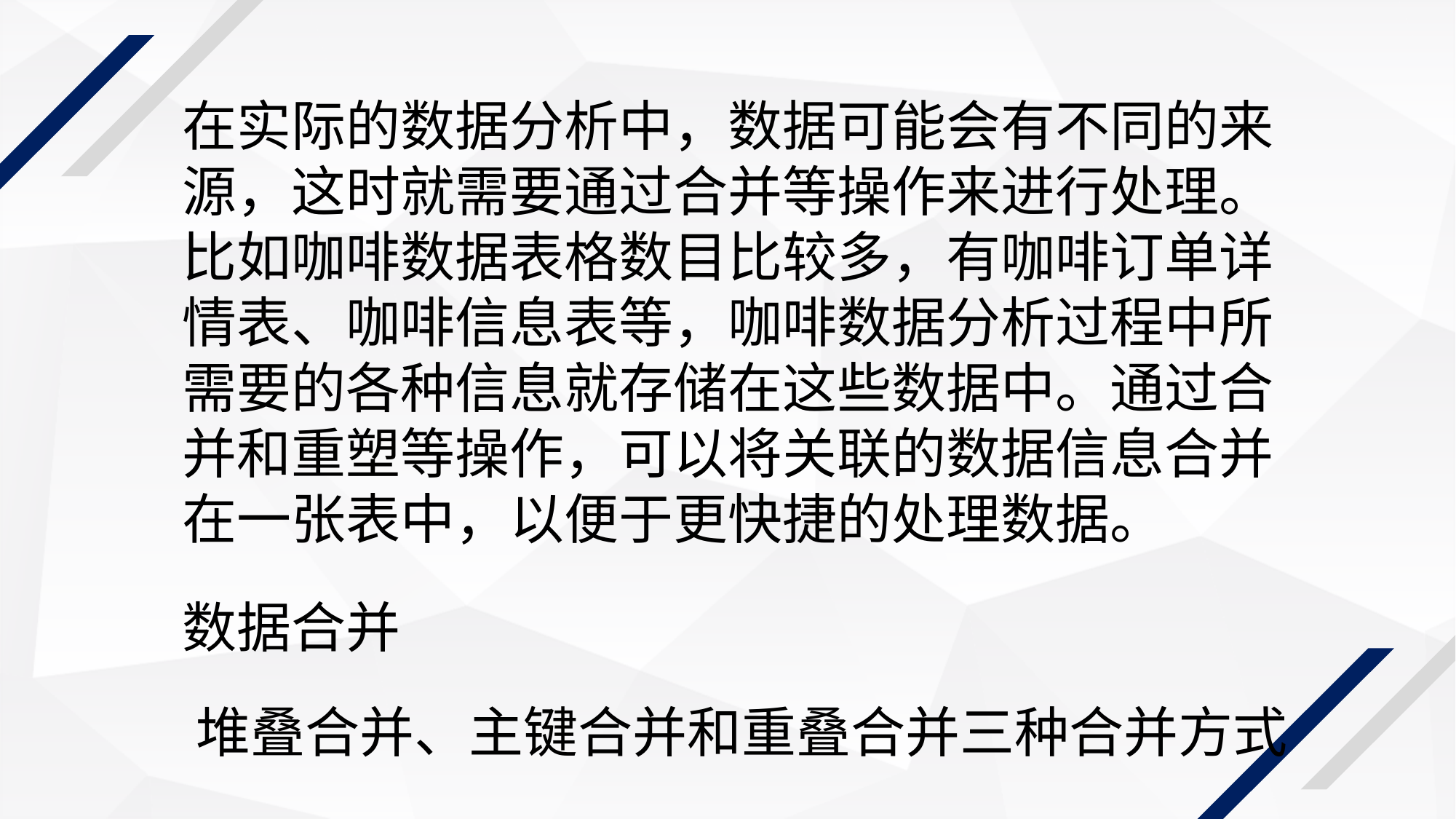

在实际的数据分析中，数据可能会有不同的来源，这时就需要通过合并等操作来进行处理。比如咖啡数据表格数目比较多，有咖啡订单详情表、咖啡信息表等，咖啡数据分析过程中所需要的各种信息就存储在这些数据中。通过合并和重塑等操作，可以将关联的数据信息合并在一张表中，以便于更快捷的处理数据。
数据合并
堆叠合并、主键合并和重叠合并三种合并方式